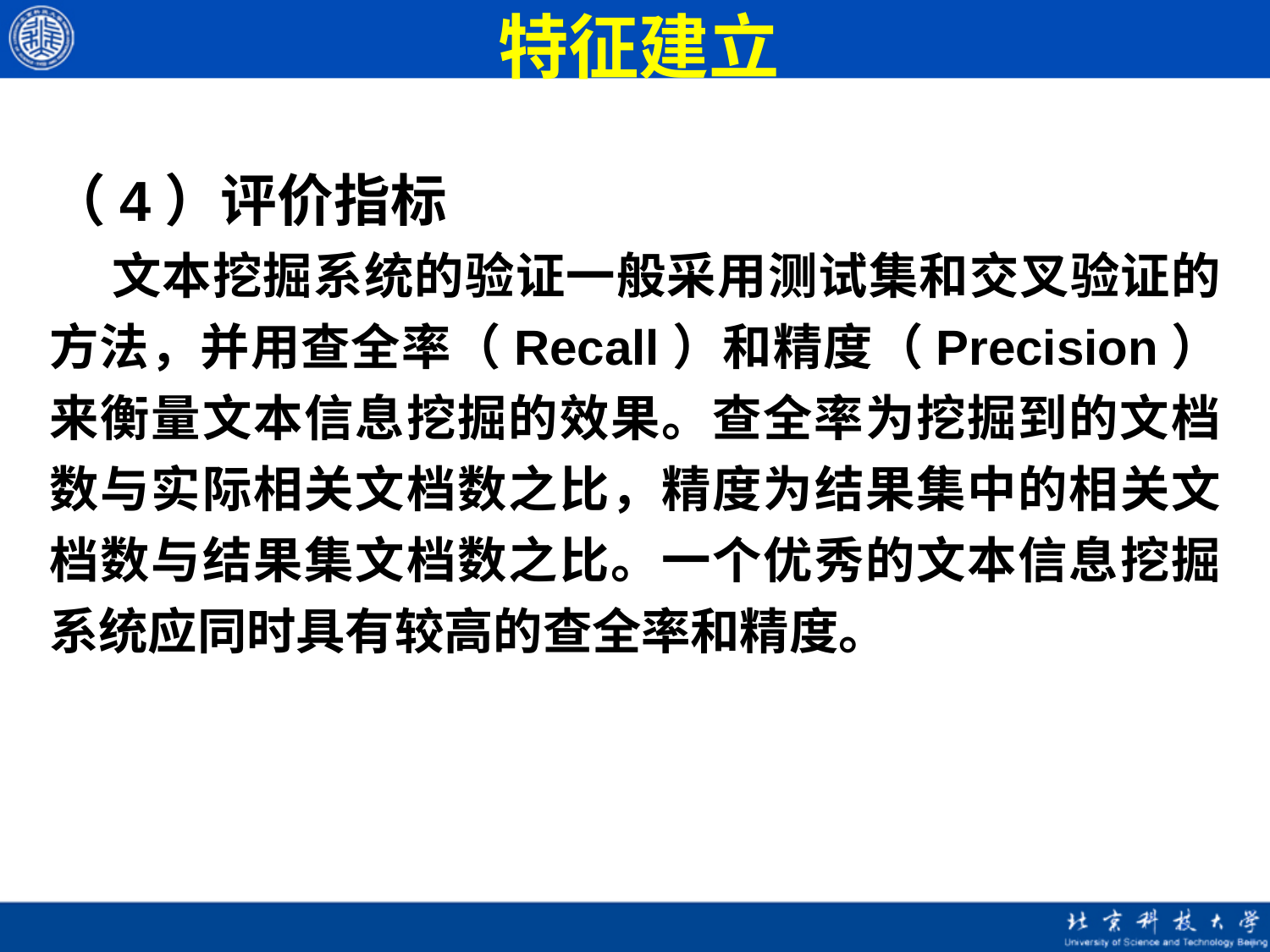

# 特征建立
（4）评价指标
    文本挖掘系统的验证一般采用测试集和交叉验证的方法，并用查全率（Recall）和精度（Precision）来衡量文本信息挖掘的效果。查全率为挖掘到的文档数与实际相关文档数之比，精度为结果集中的相关文档数与结果集文档数之比。一个优秀的文本信息挖掘系统应同时具有较高的查全率和精度。

15